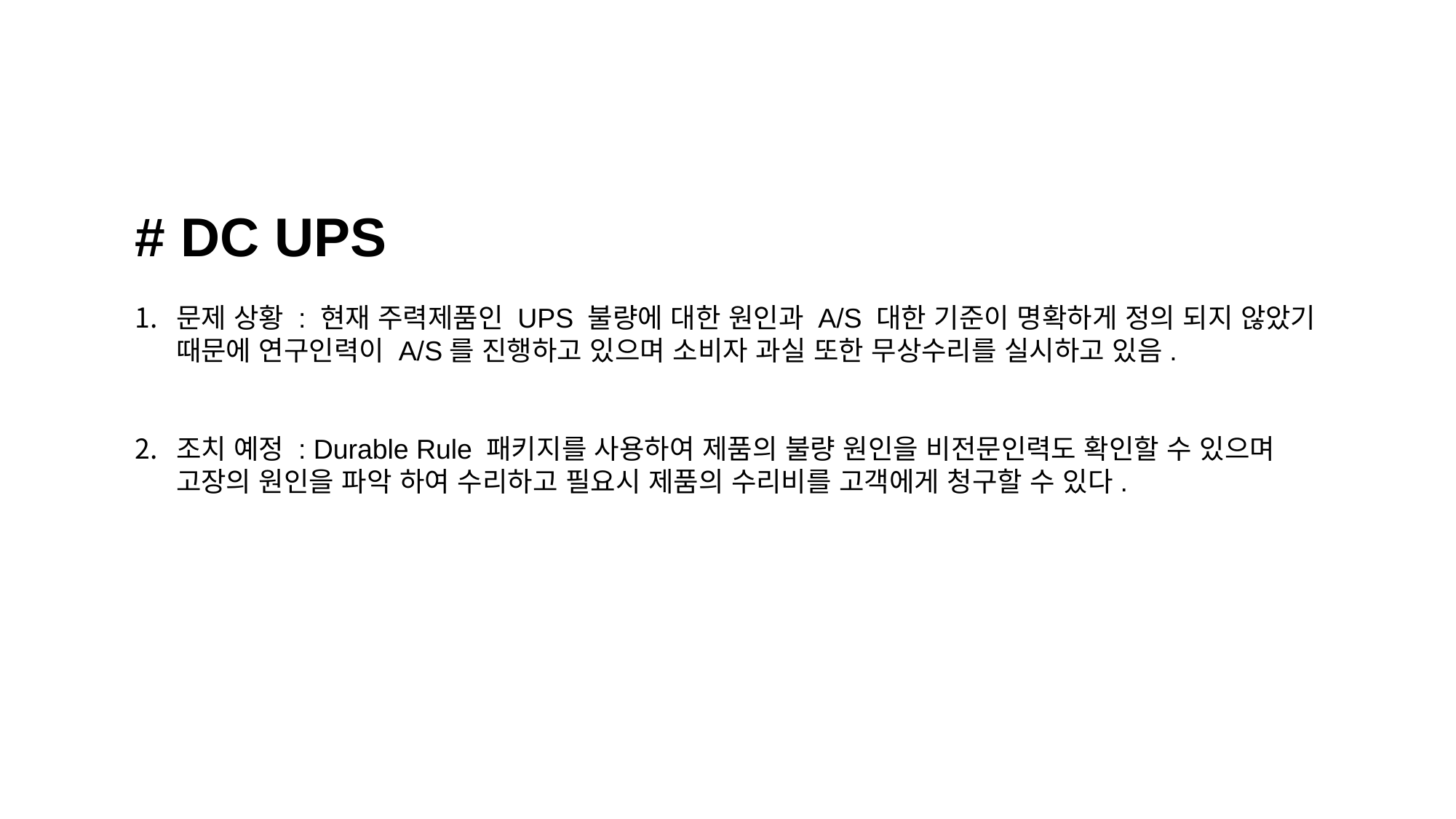

# DC UPS

문제 상황 : 현재 주력제품인 UPS 불량에 대한 원인과 A/S 대한 기준이 명확하게 정의 되지 않았기 때문에 연구인력이 A/S를 진행하고 있으며 소비자 과실 또한 무상수리를 실시하고 있음.

조치 예정 : Durable Rule 패키지를 사용하여 제품의 불량 원인을 비전문인력도 확인할 수 있으며 고장의 원인을 파악 하여 수리하고 필요시 제품의 수리비를 고객에게 청구할 수 있다.